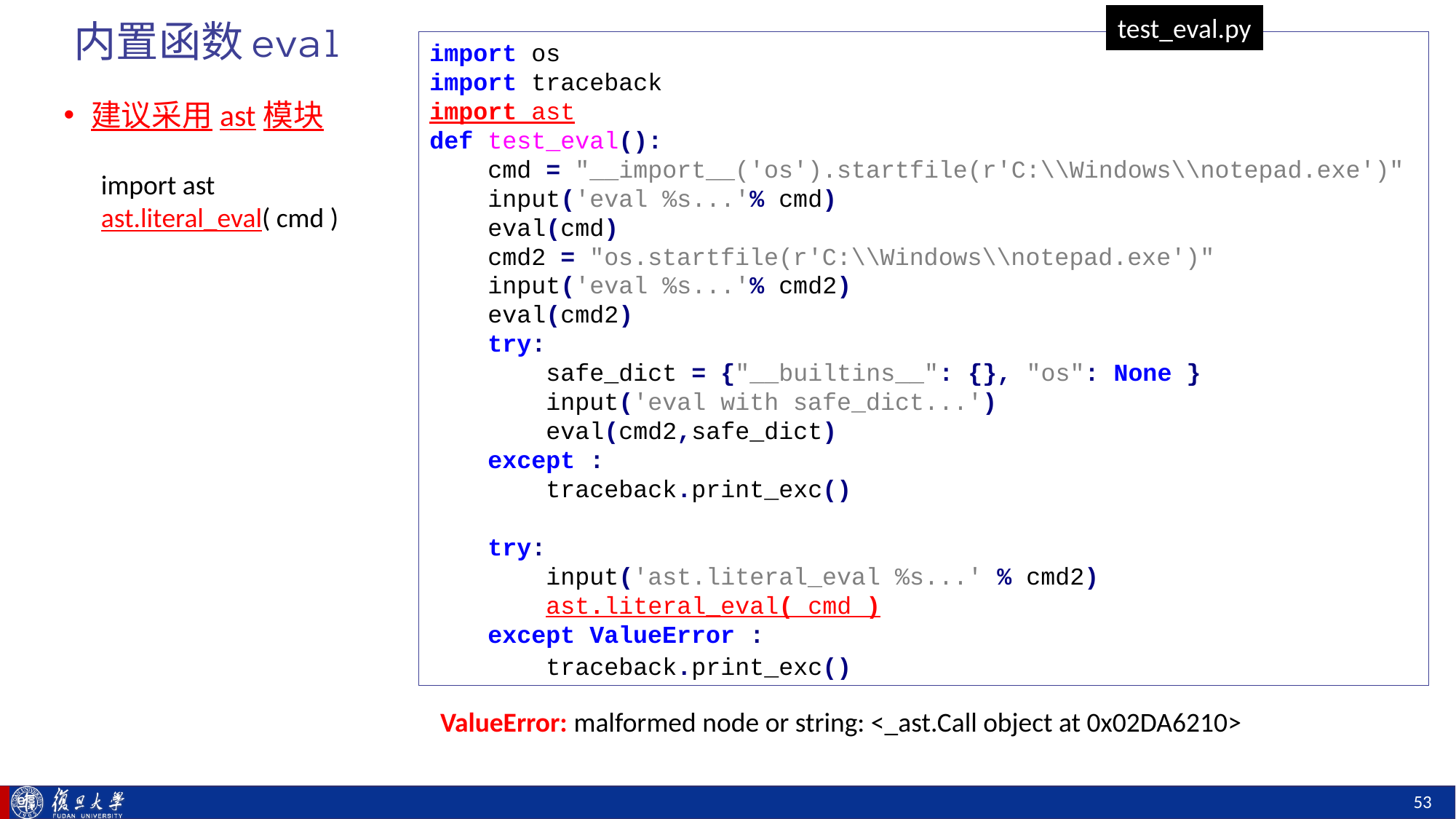

# 内置函数eval
test_eval.py
import os
import traceback
import ast
def test_eval():
    cmd = "__import__('os').startfile(r'C:\\Windows\\notepad.exe')"
    input('eval %s...'% cmd)
    eval(cmd)
    cmd2 = "os.startfile(r'C:\\Windows\\notepad.exe')"
    input('eval %s...'% cmd2)
    eval(cmd2)
    try:
        safe_dict = {"__builtins__": {}, "os": None }
        input('eval with safe_dict...')
        eval(cmd2,safe_dict)
    except :
        traceback.print_exc()

    try:
        input('ast.literal_eval %s...' % cmd2)
        ast.literal_eval( cmd )
    except ValueError :
        traceback.print_exc()
建议采用ast模块

import ast
ast.literal_eval( cmd )
ValueError: malformed node or string: <_ast.Call object at 0x02DA6210>